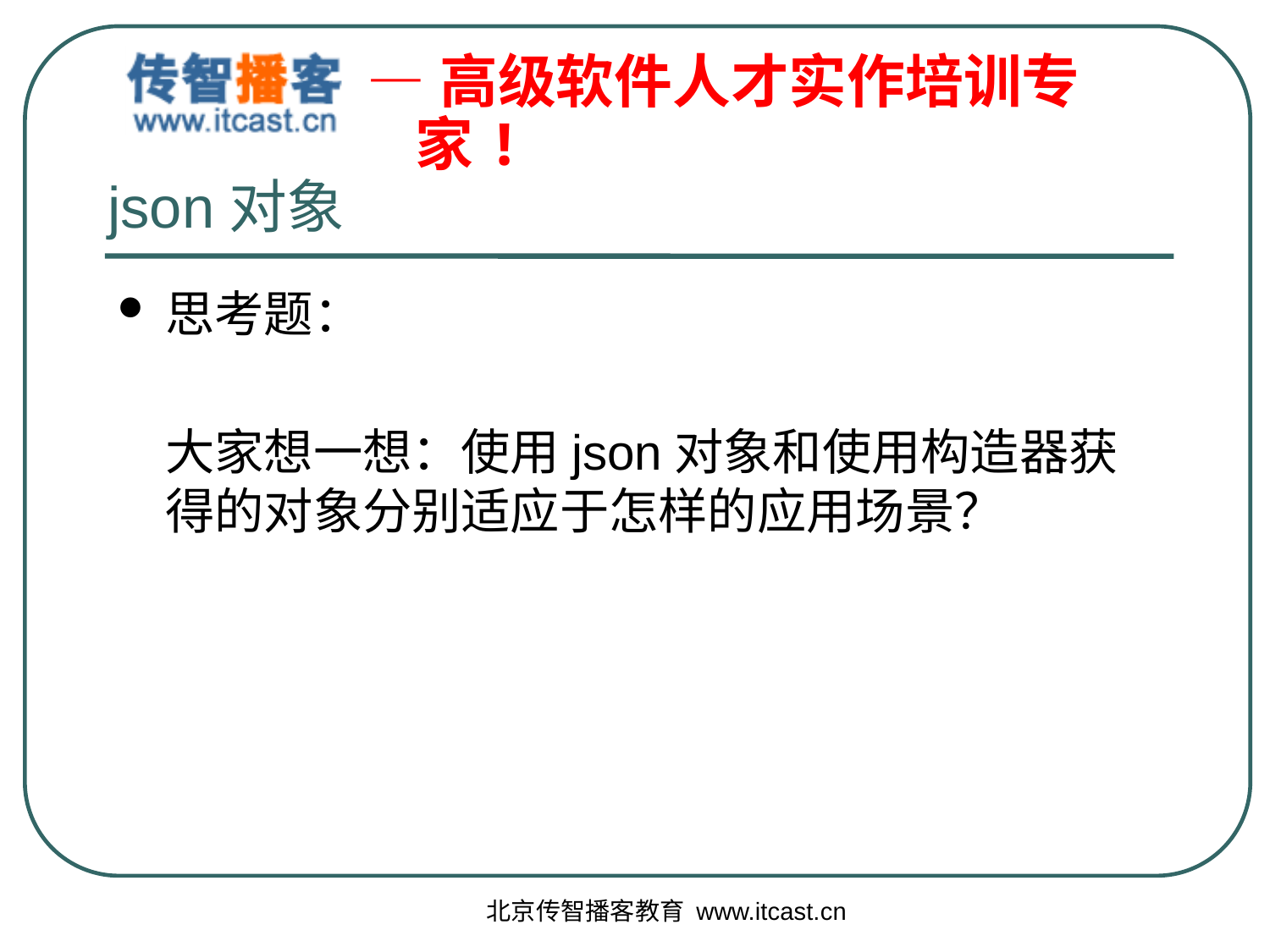

# json对象
思考题：

	大家想一想：使用json对象和使用构造器获得的对象分别适应于怎样的应用场景？
北京传智播客教育 www.itcast.cn